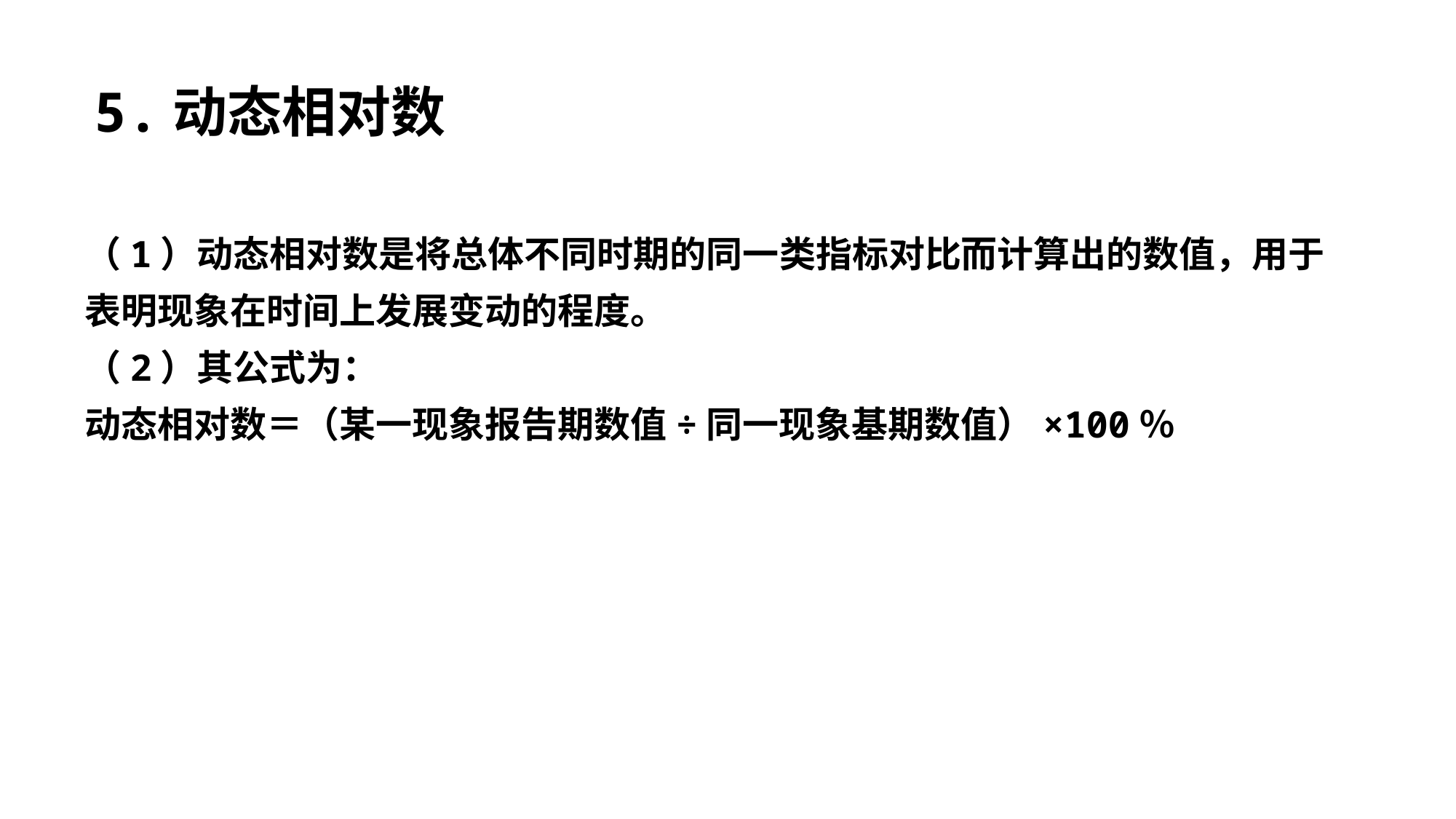

5.动态相对数
# （1）动态相对数是将总体不同时期的同一类指标对比而计算出的数值，用于表明现象在时间上发展变动的程度。 （2）其公式为： 动态相对数＝（某一现象报告期数值÷同一现象基期数值）×100％